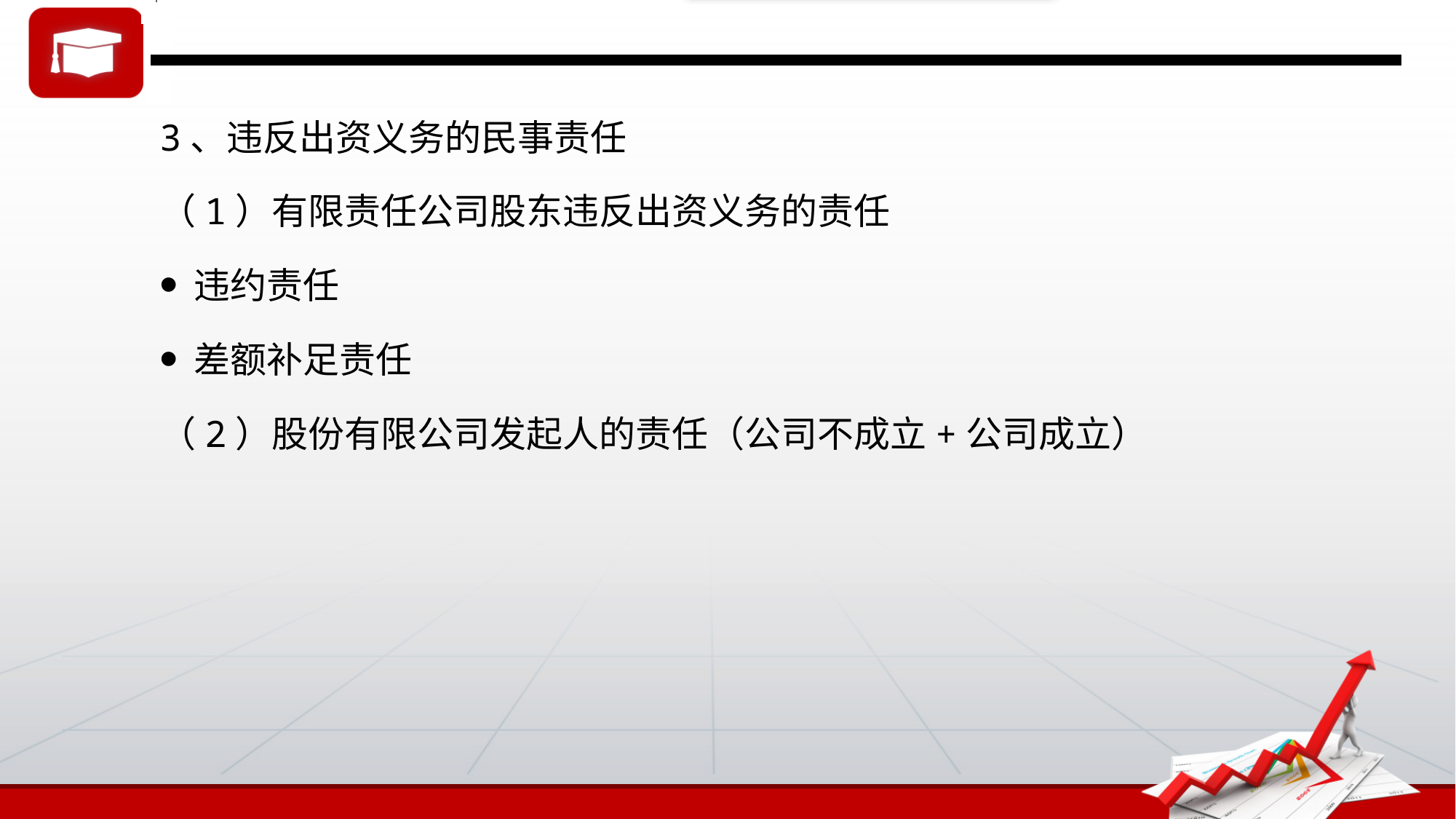

3、违反出资义务的民事责任
（1）有限责任公司股东违反出资义务的责任
违约责任
差额补足责任
（2）股份有限公司发起人的责任（公司不成立+公司成立）